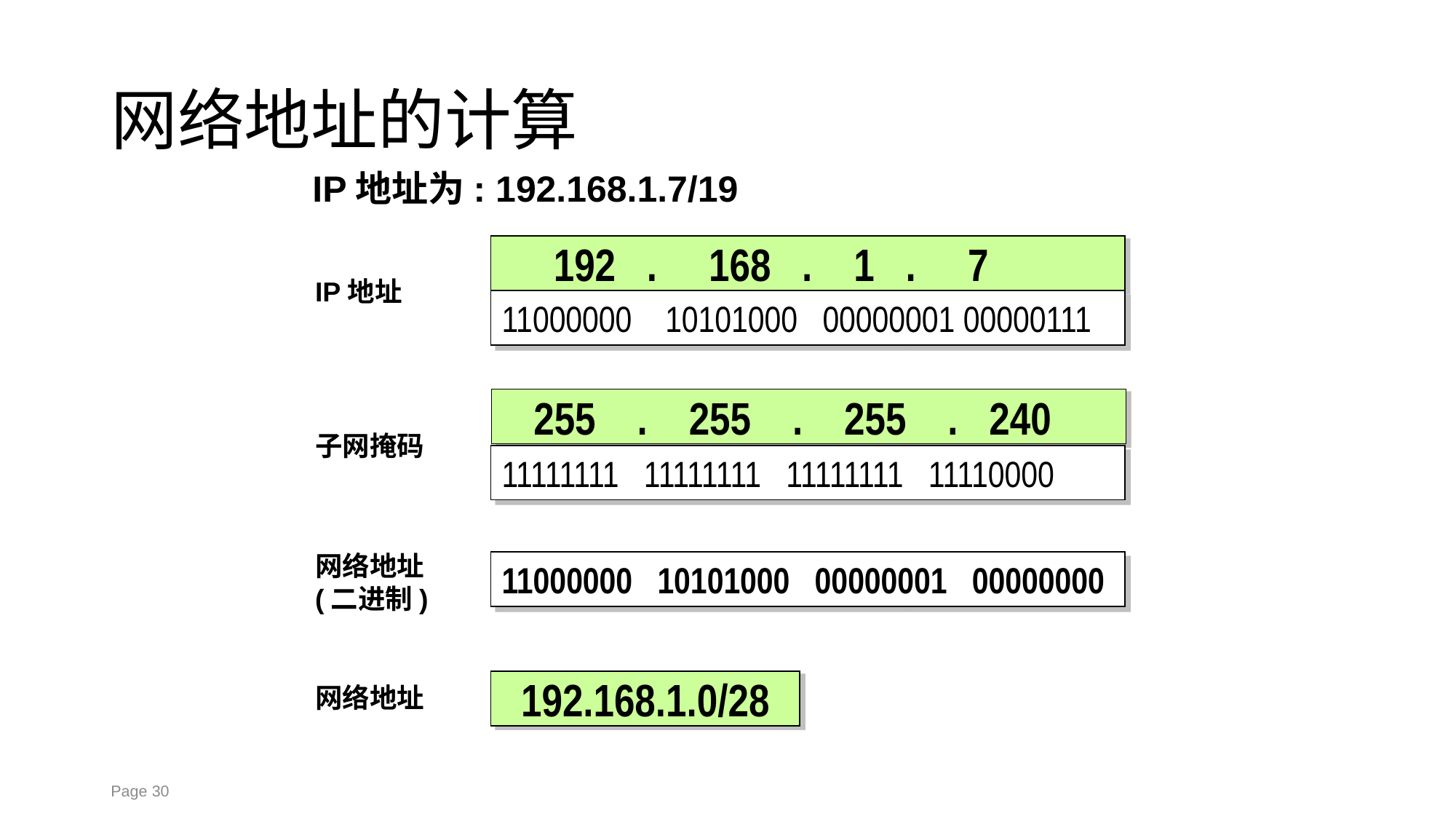

# 网络地址的计算
IP地址为: 192.168.1.7/19
IP地址

     192   .     168   .    1   .     7
11000000    10101000   00000001 00000111
子网掩码
   255    .    255    .    255    .   240
11111111   11111111   11111111   11110000
网络地址
(二进制)
11000000   10101000   00000001   00000000
网络地址
192.168.1.0/28

Page 30